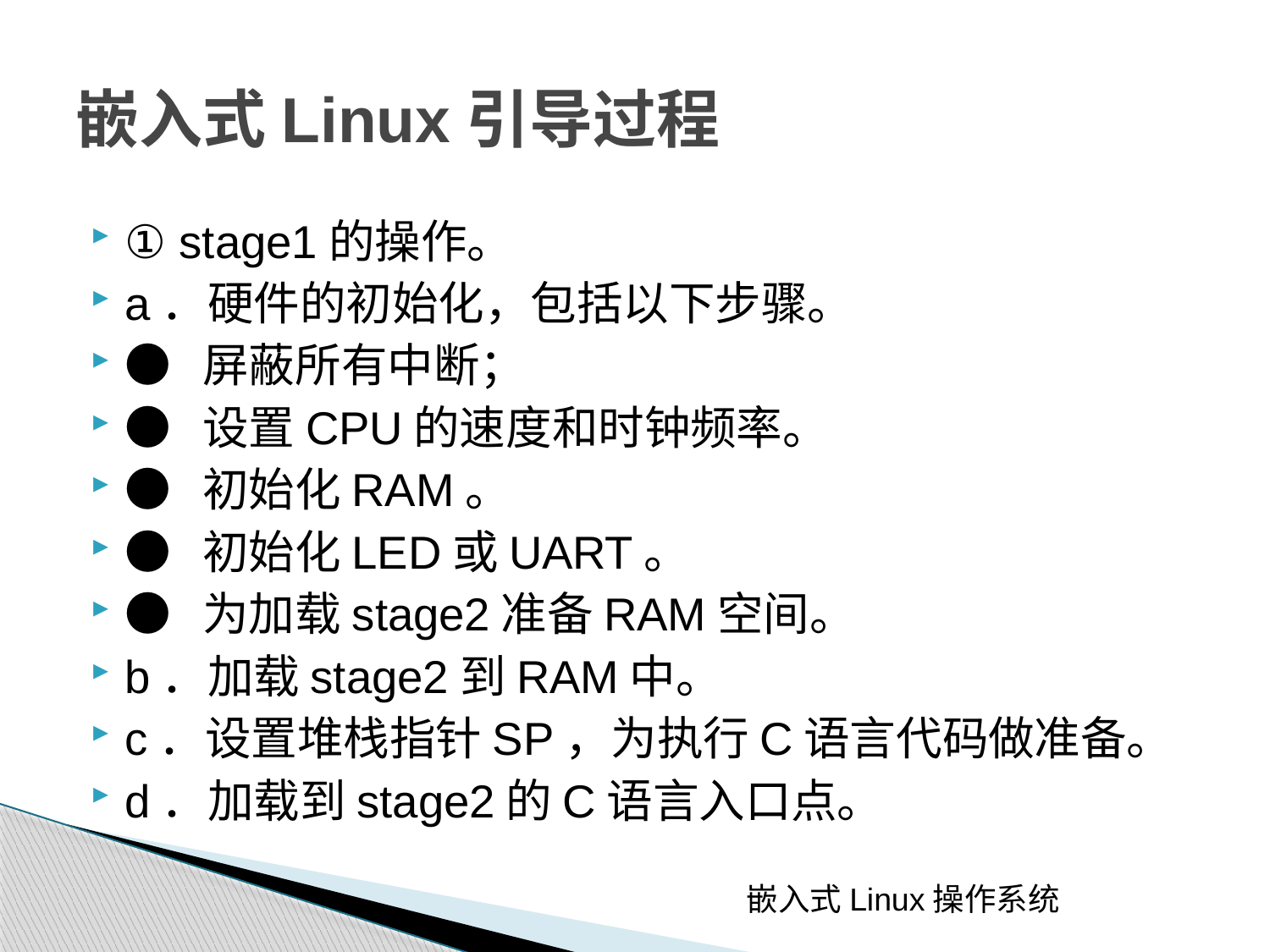

# 嵌入式Linux引导过程
① stage1的操作。
a．硬件的初始化，包括以下步骤。
●  屏蔽所有中断；
●  设置CPU的速度和时钟频率。
●  初始化RAM。
●  初始化LED或UART。
●  为加载stage2准备RAM空间。
b．加载stage2到RAM中。
c．设置堆栈指针SP，为执行C语言代码做准备。
d．加载到stage2的C语言入口点。

嵌入式Linux操作系统